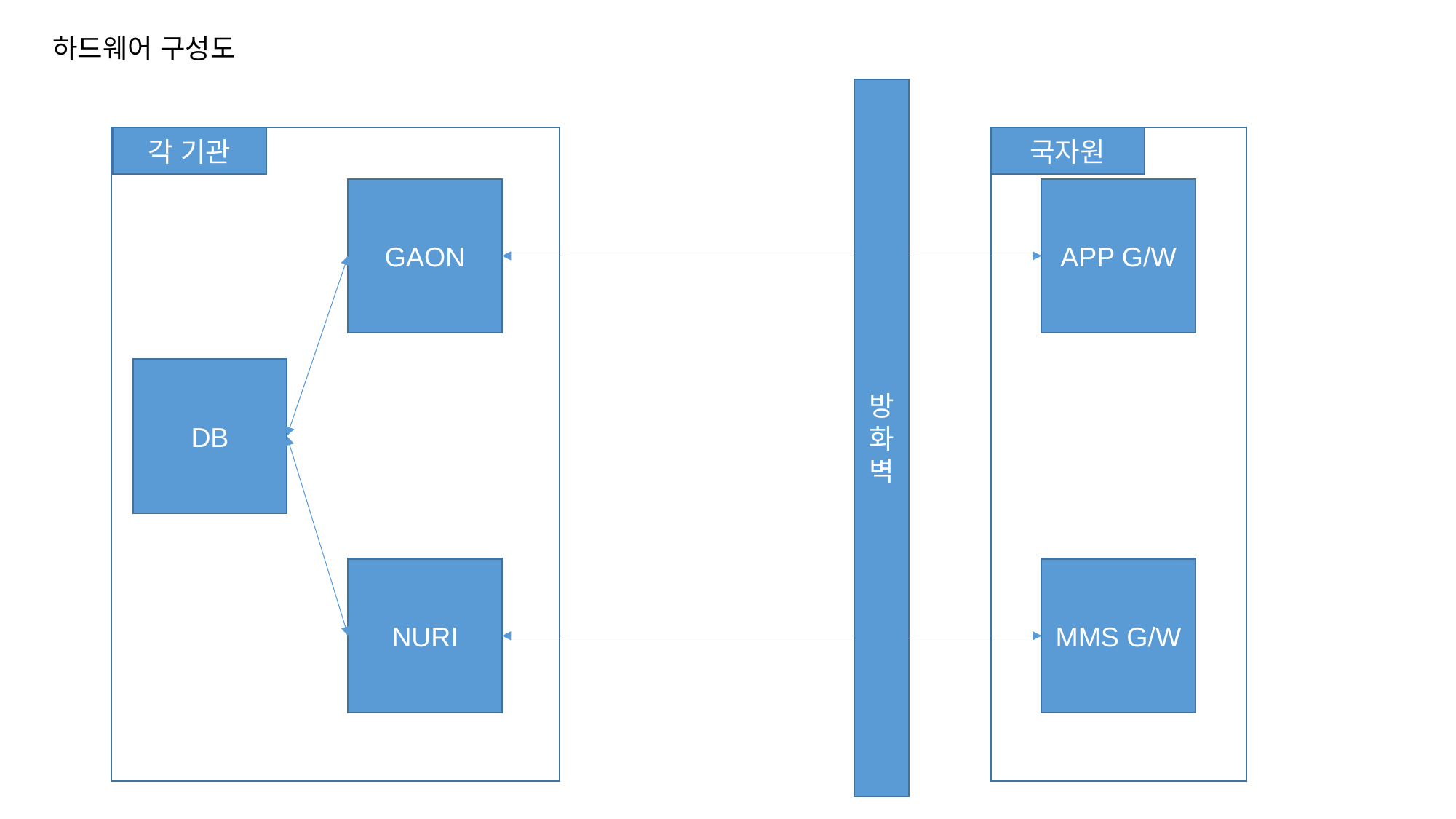

하드웨어 구성도
방화벽
각 기관

국자원

GAON
APP G/W
DB
NURI
MMS G/W